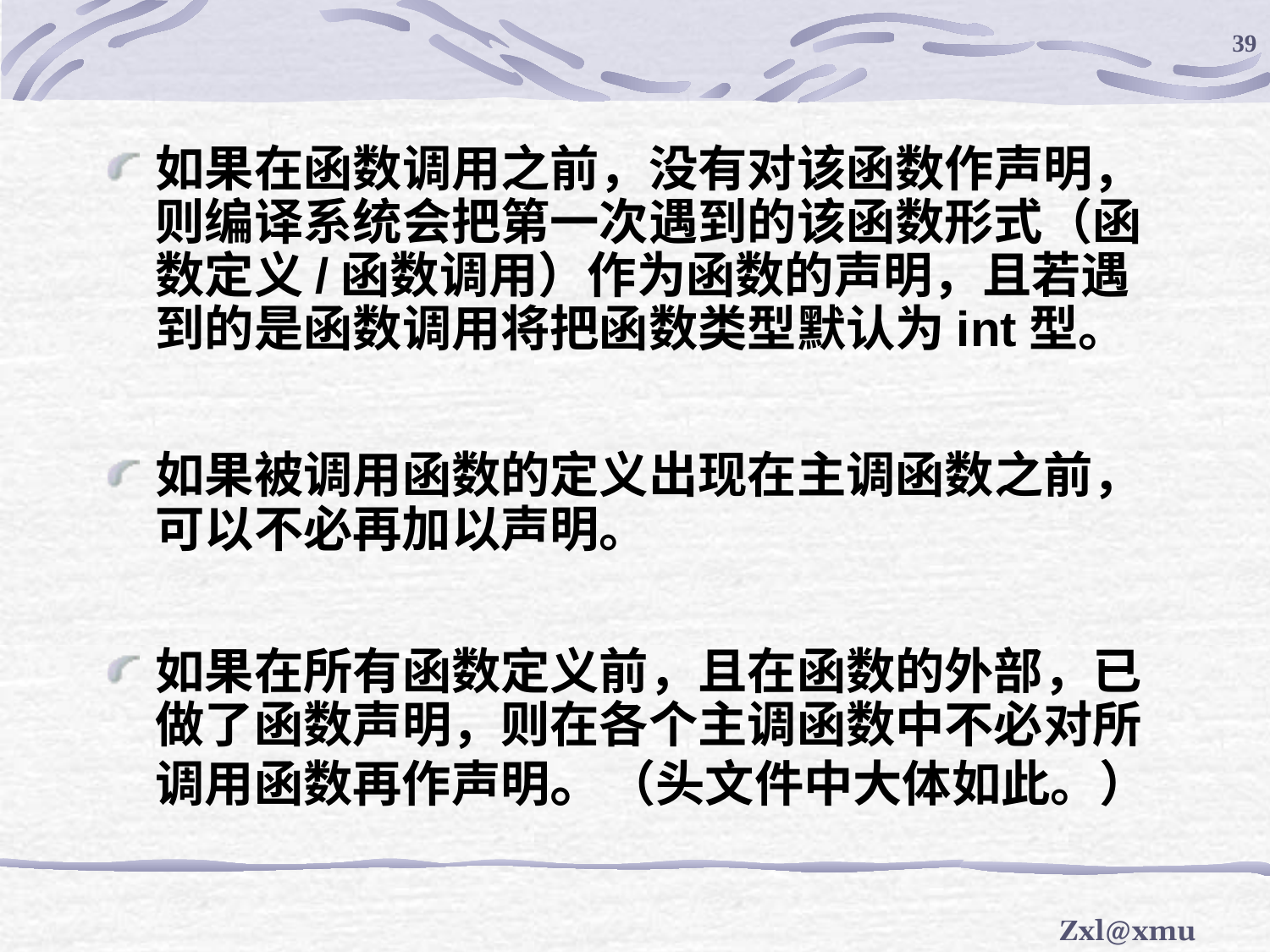

39
如果在函数调用之前，没有对该函数作声明，则编译系统会把第一次遇到的该函数形式（函数定义/函数调用）作为函数的声明，且若遇到的是函数调用将把函数类型默认为int型。
如果被调用函数的定义出现在主调函数之前，可以不必再加以声明。
如果在所有函数定义前，且在函数的外部，已做了函数声明，则在各个主调函数中不必对所调用函数再作声明。（头文件中大体如此。）